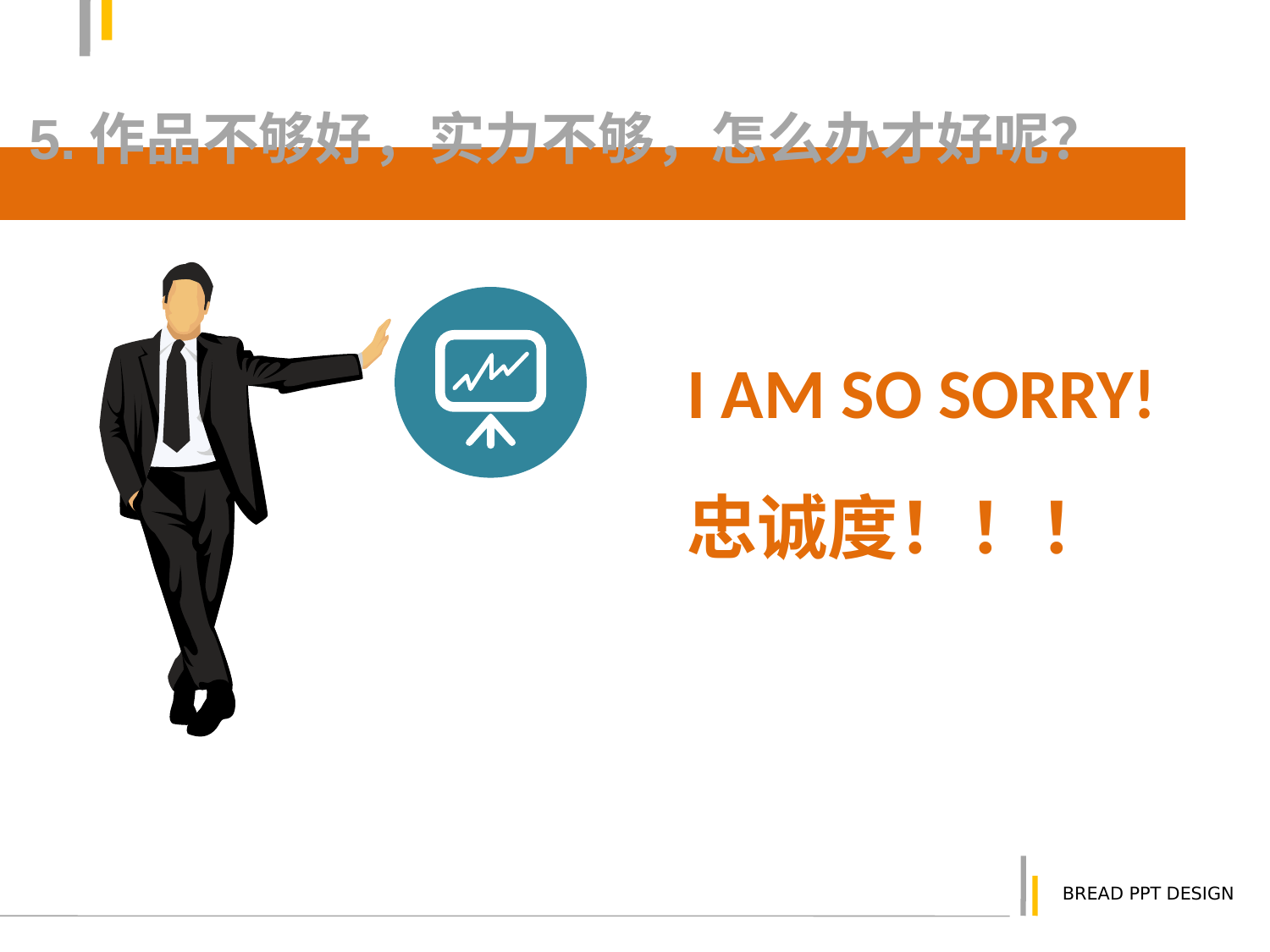

5.作品不够好，实力不够，怎么办才好呢？

I AM SO SORRY!
忠诚度！！！
东方御匠 ppt素材 更多好素材请访问 http://yang20ccc.taobao.com/